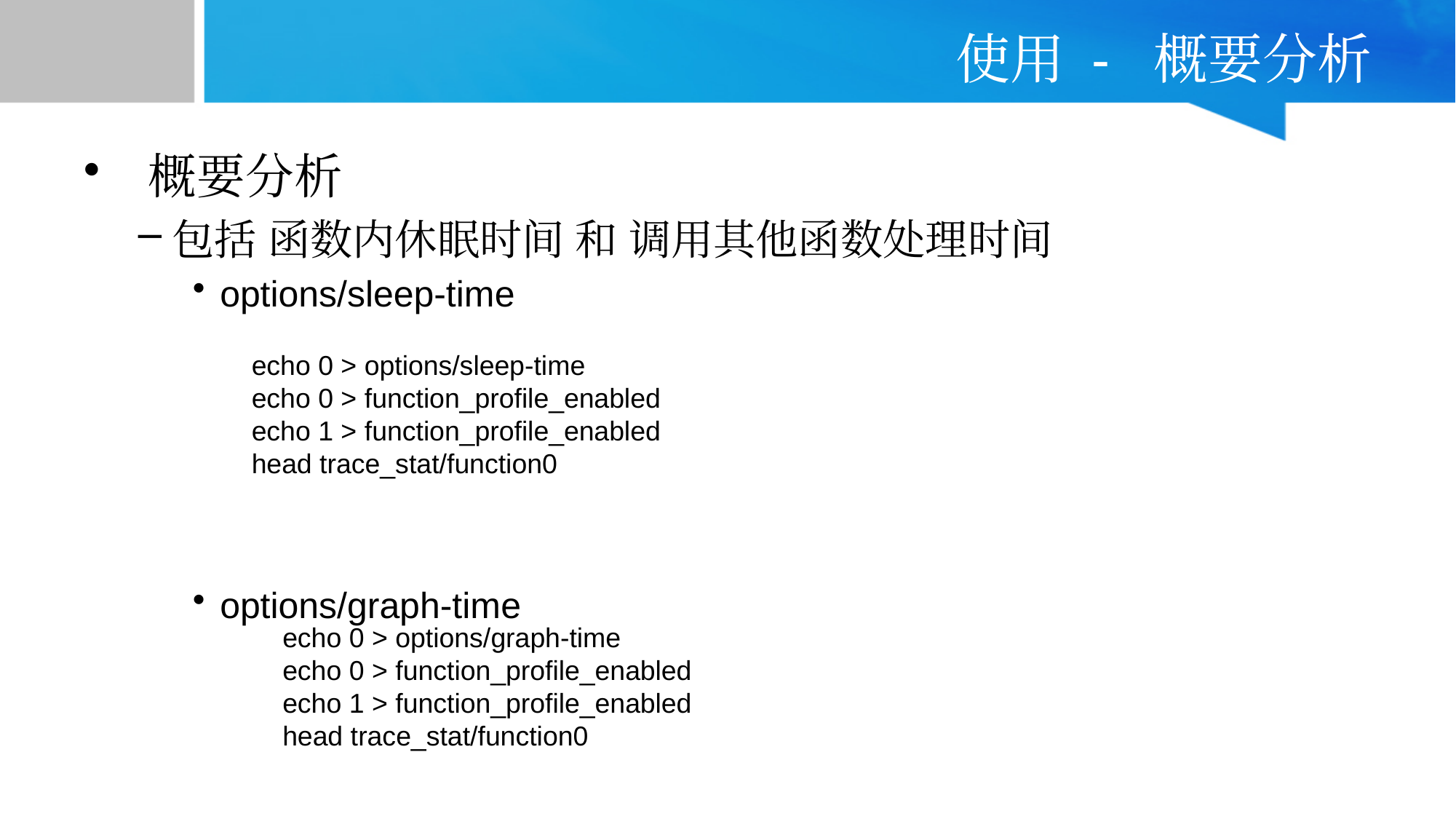

# 使用 -  概要分析
 概要分析
包括 函数内休眠时间 和 调用其他函数处理时间
options/sleep-time

options/graph-time
echo 0 > options/sleep-time
echo 0 > function_profile_enabled
echo 1 > function_profile_enabled
head trace_stat/function0
echo 0 > options/graph-time
echo 0 > function_profile_enabled
echo 1 > function_profile_enabled
head trace_stat/function0